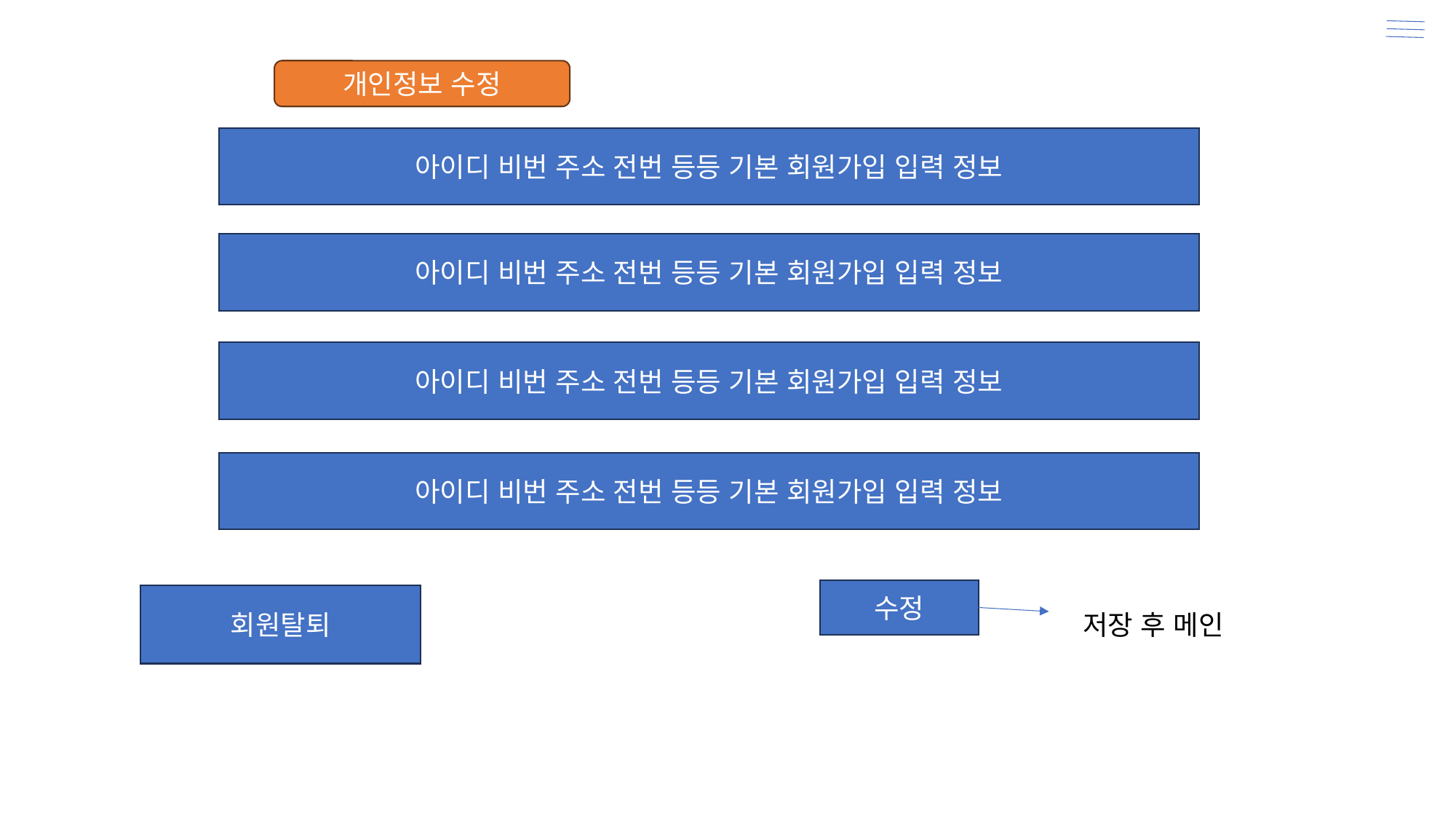

개인정보 수정
아이디 비번 주소 전번 등등 기본 회원가입 입력 정보
아이디 비번 주소 전번 등등 기본 회원가입 입력 정보
아이디 비번 주소 전번 등등 기본 회원가입 입력 정보
아이디 비번 주소 전번 등등 기본 회원가입 입력 정보
수정
회원탈퇴
저장 후 메인